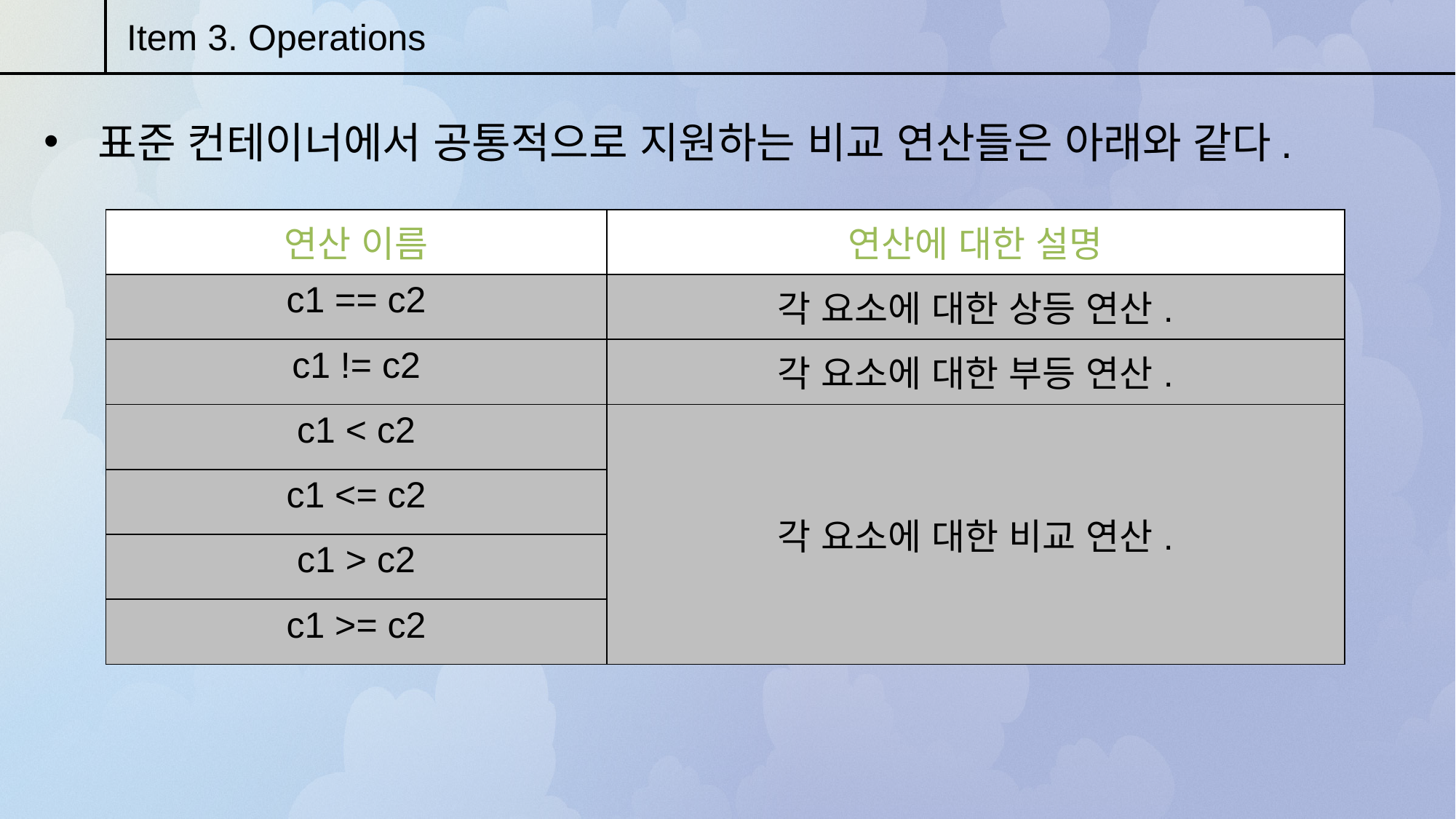

Item 3. Operations
 표준 컨테이너에서 공통적으로 지원하는 비교 연산들은 아래와 같다.
| 연산 이름 | 연산에 대한 설명 |
| --- | --- |
| c1 == c2 | 각 요소에 대한 상등 연산. |
| c1 != c2 | 각 요소에 대한 부등 연산. |
| c1 < c2 | 각 요소에 대한 비교 연산. |
| c1 <= c2 |  |
| c1 > c2 |  |
| c1 >= c2 |  |